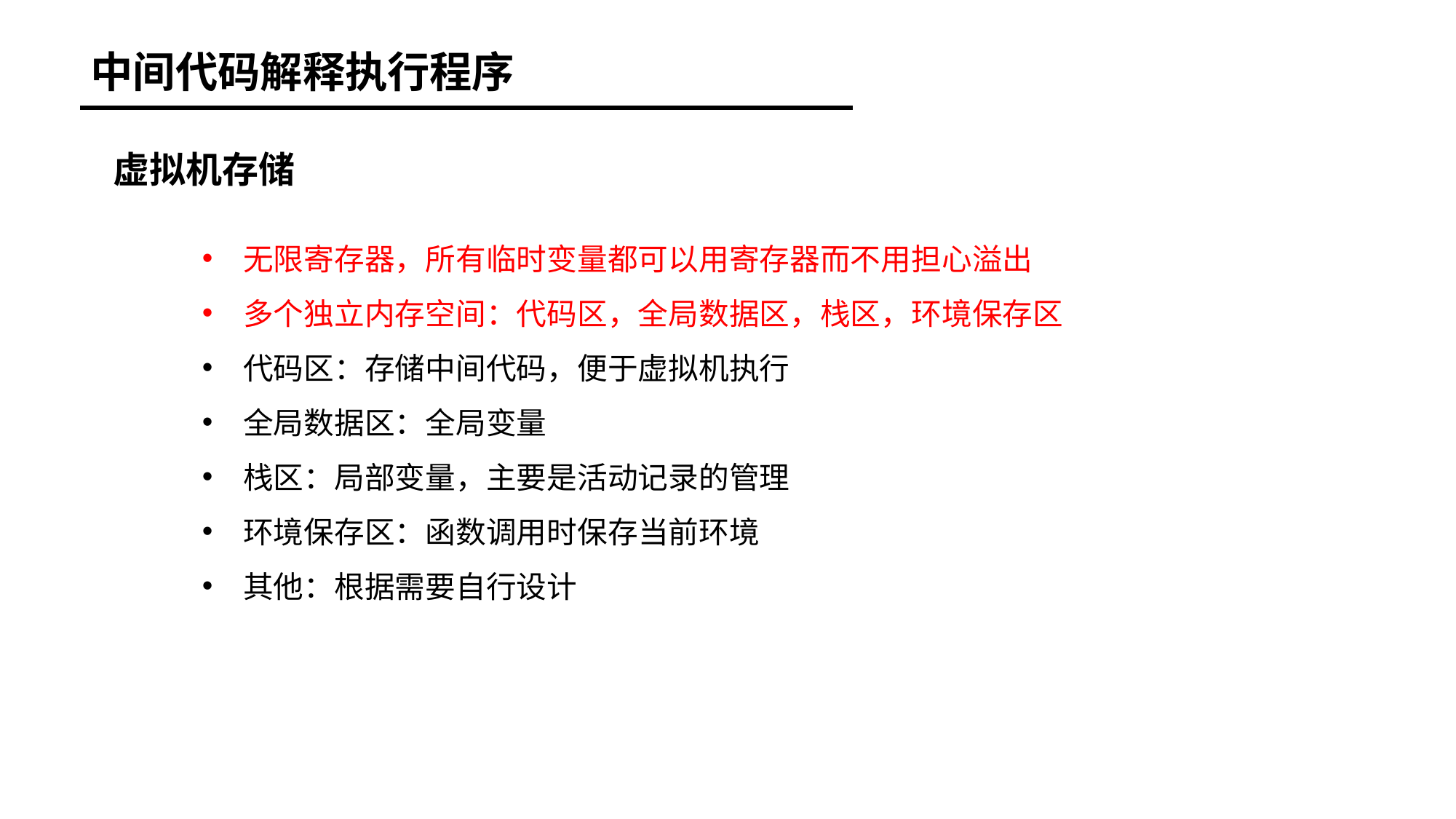

中间代码解释执行程序
虚拟机存储
无限寄存器，所有临时变量都可以用寄存器而不用担心溢出
多个独立内存空间：代码区，全局数据区，栈区，环境保存区
代码区：存储中间代码，便于虚拟机执行
全局数据区：全局变量
栈区：局部变量，主要是活动记录的管理
环境保存区：函数调用时保存当前环境
其他：根据需要自行设计